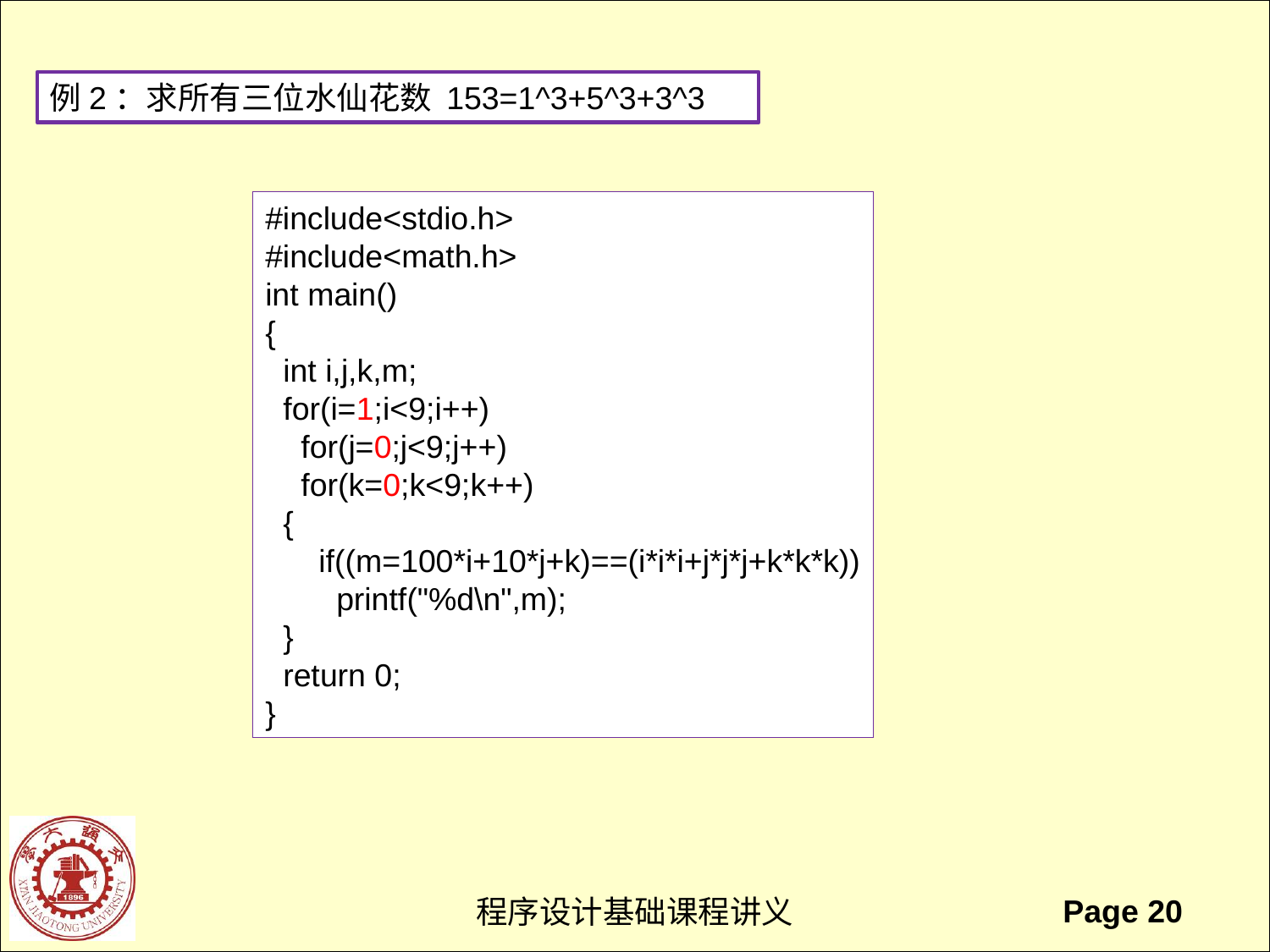

例2：求所有三位水仙花数 153=1^3+5^3+3^3
#include<stdio.h>
#include<math.h>
int main()
{
  int i,j,k,m;
  for(i=1;i<9;i++)
    for(j=0;j<9;j++)
    for(k=0;k<9;k++)
  {
      if((m=100*i+10*j+k)==(i*i*i+j*j*j+k*k*k))
        printf("%d\n",m);
  }
  return 0;
}